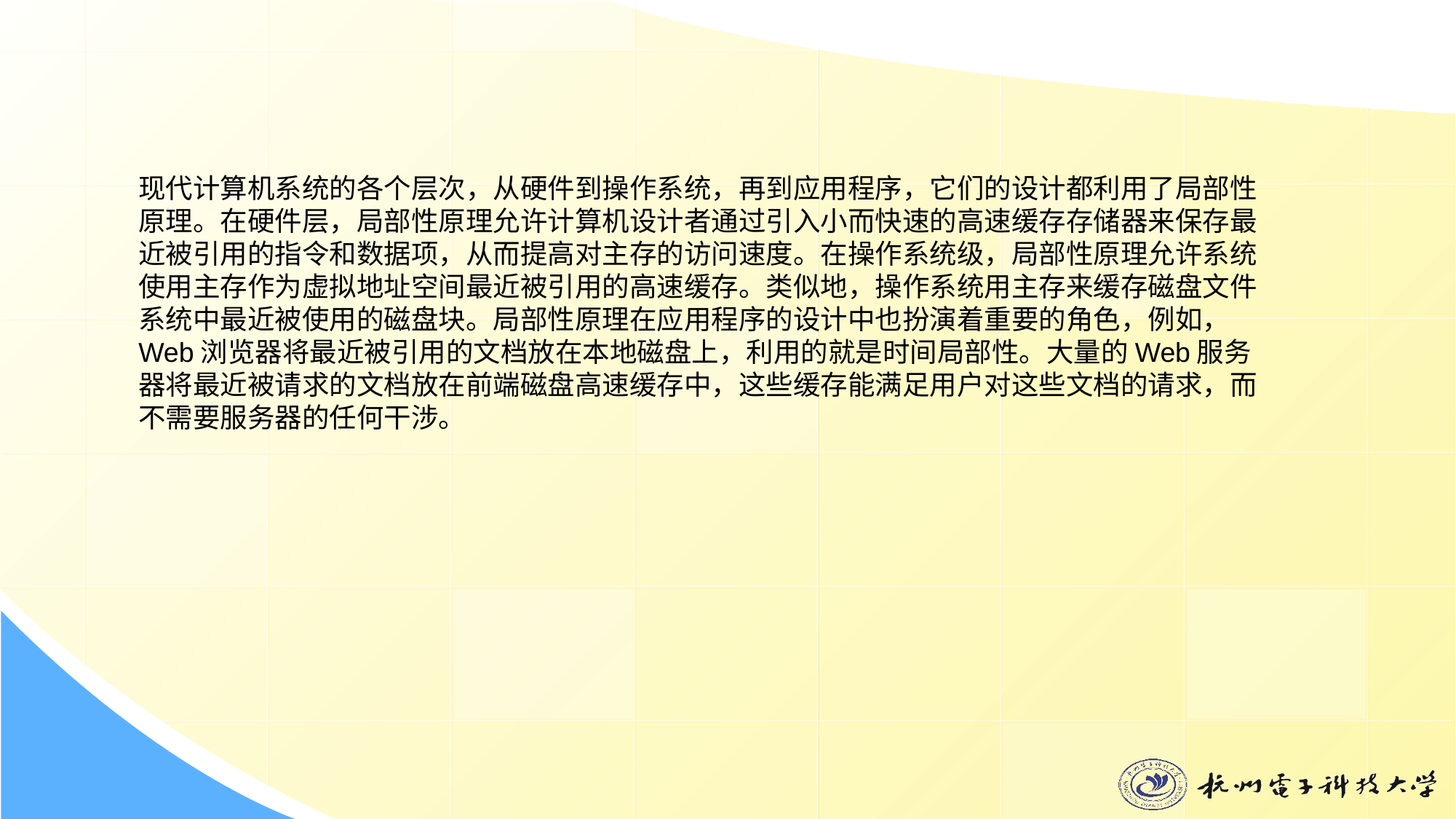

现代计算机系统的各个层次，从硬件到操作系统，再到应用程序，它们的设计都利用了局部性原理。在硬件层，局部性原理允许计算机设计者通过引入小而快速的高速缓存存储器来保存最近被引用的指令和数据项，从而提高对主存的访问速度。在操作系统级，局部性原理允许系统使用主存作为虚拟地址空间最近被引用的高速缓存。类似地，操作系统用主存来缓存磁盘文件系统中最近被使用的磁盘块。局部性原理在应用程序的设计中也扮演着重要的角色，例如，Web浏览器将最近被引用的文档放在本地磁盘上，利用的就是时间局部性。大量的Web服务器将最近被请求的文档放在前端磁盘高速缓存中，这些缓存能满足用户对这些文档的请求，而不需要服务器的任何干涉。